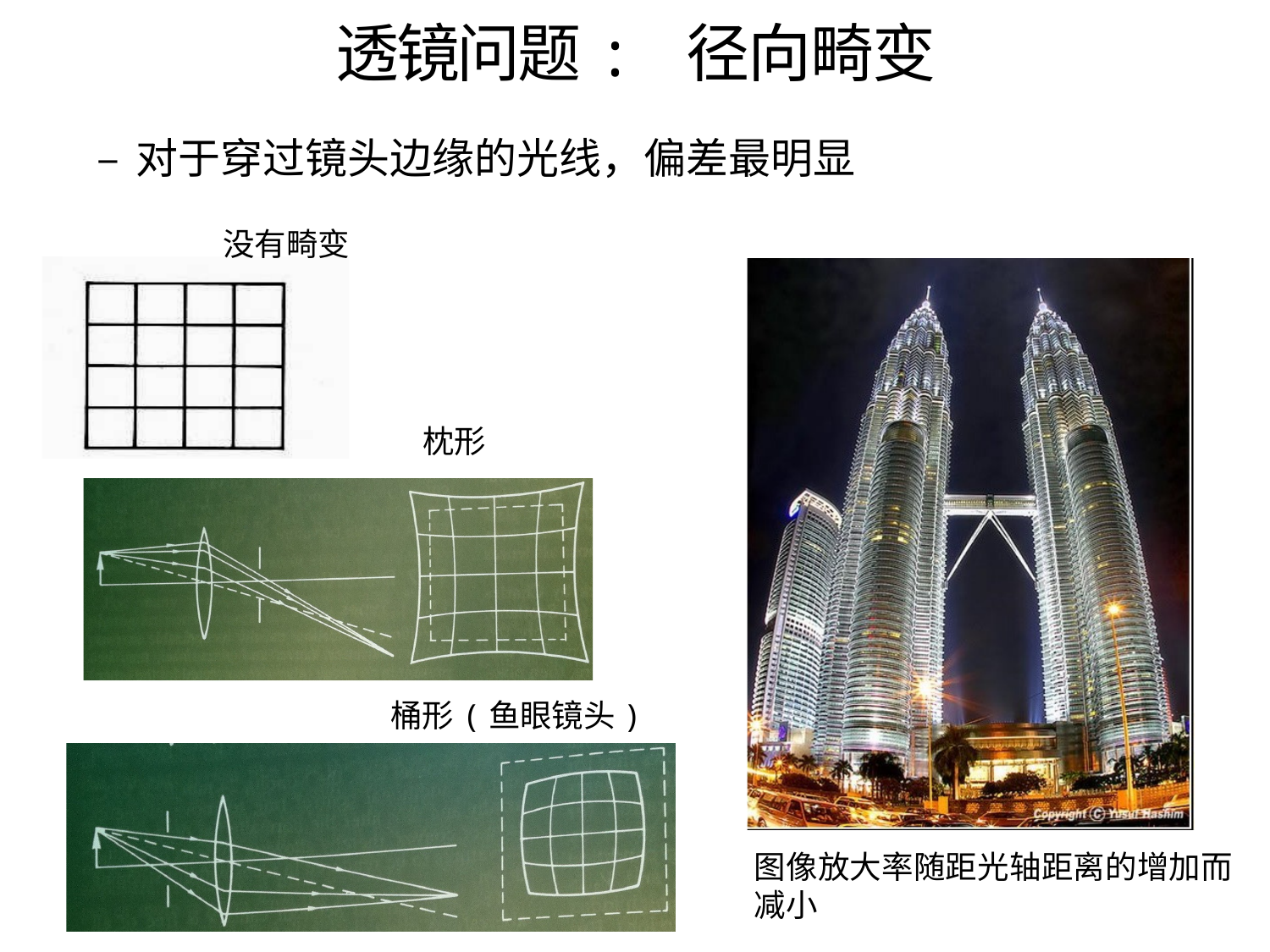

# 透镜问题: 径向畸变
–对于穿过镜头边缘的光线，偏差最明显
没有畸变

枕形

桶形(鱼眼镜头)

图像放大率随距光轴距离的增加而减小